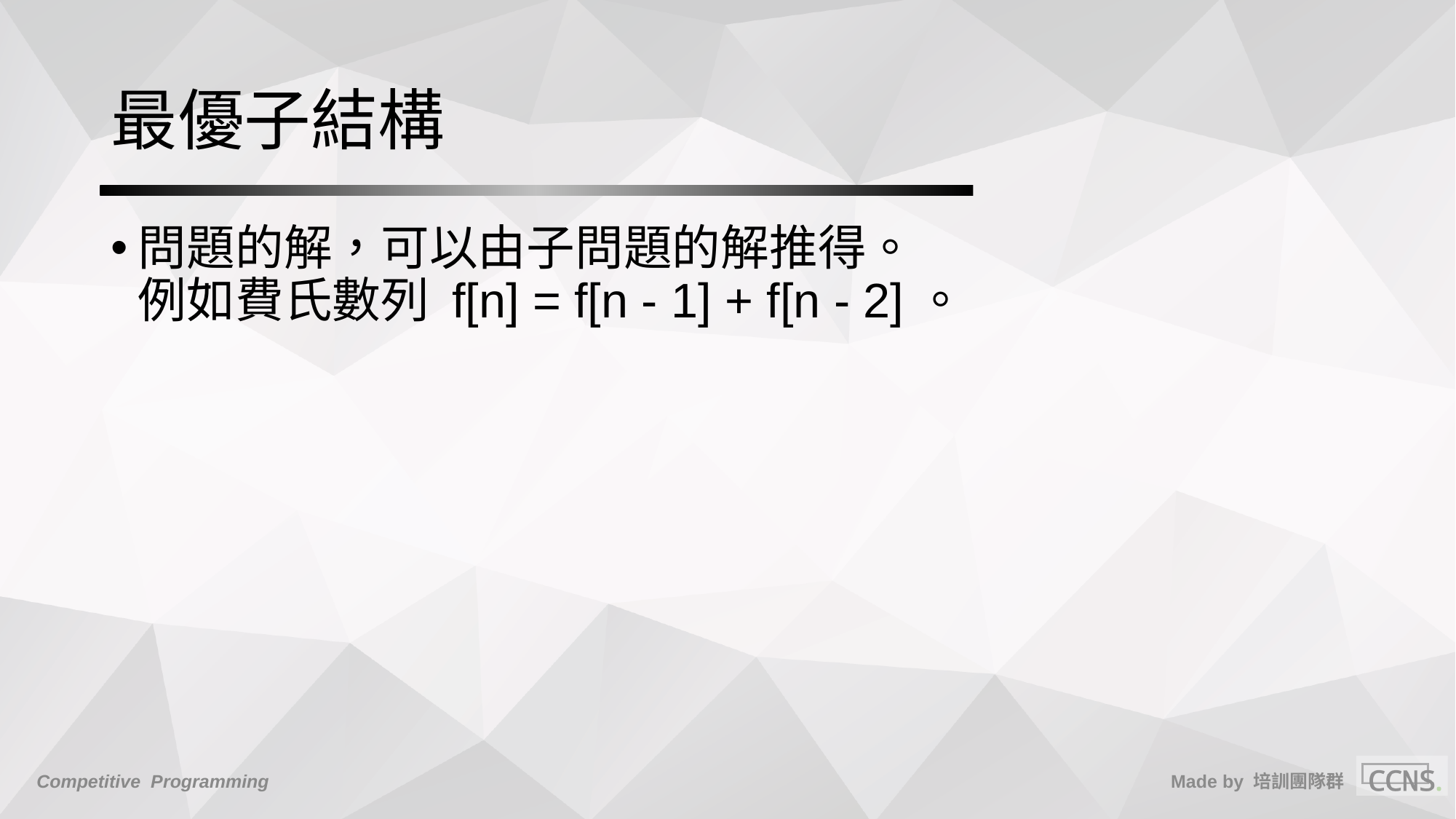

# 最優子結構
問題的解，可以由子問題的解推得。
例如費氏數列 f[n] = f[n - 1] + f[n - 2]。